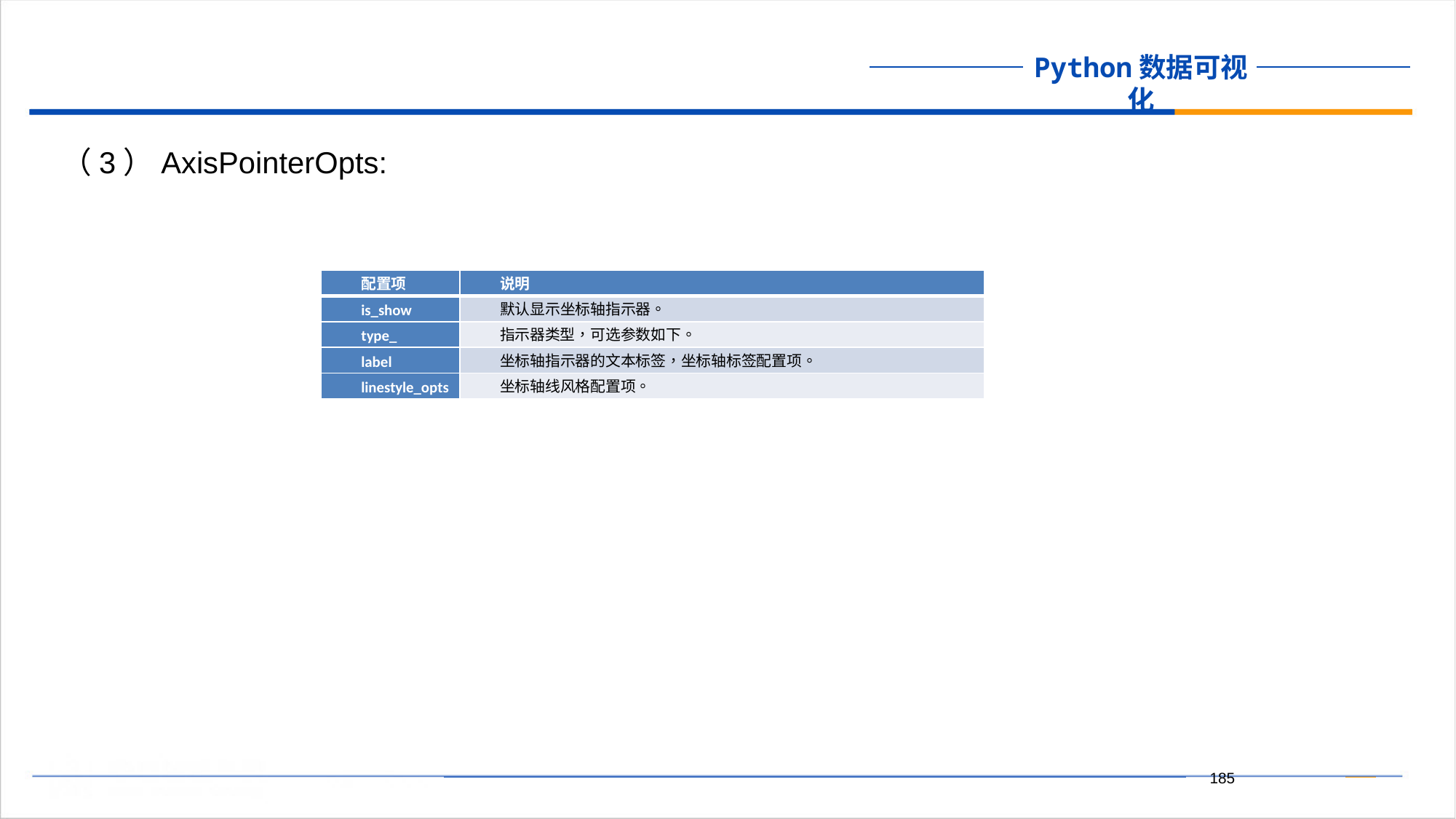

（3）AxisPointerOpts:
| 配置项 | 说明 |
| --- | --- |
| is\_show | 默认显示坐标轴指示器。 |
| type\_ | 指示器类型，可选参数如下。 |
| label | 坐标轴指示器的文本标签，坐标轴标签配置项。 |
| linestyle\_opts | 坐标轴线风格配置项。 |